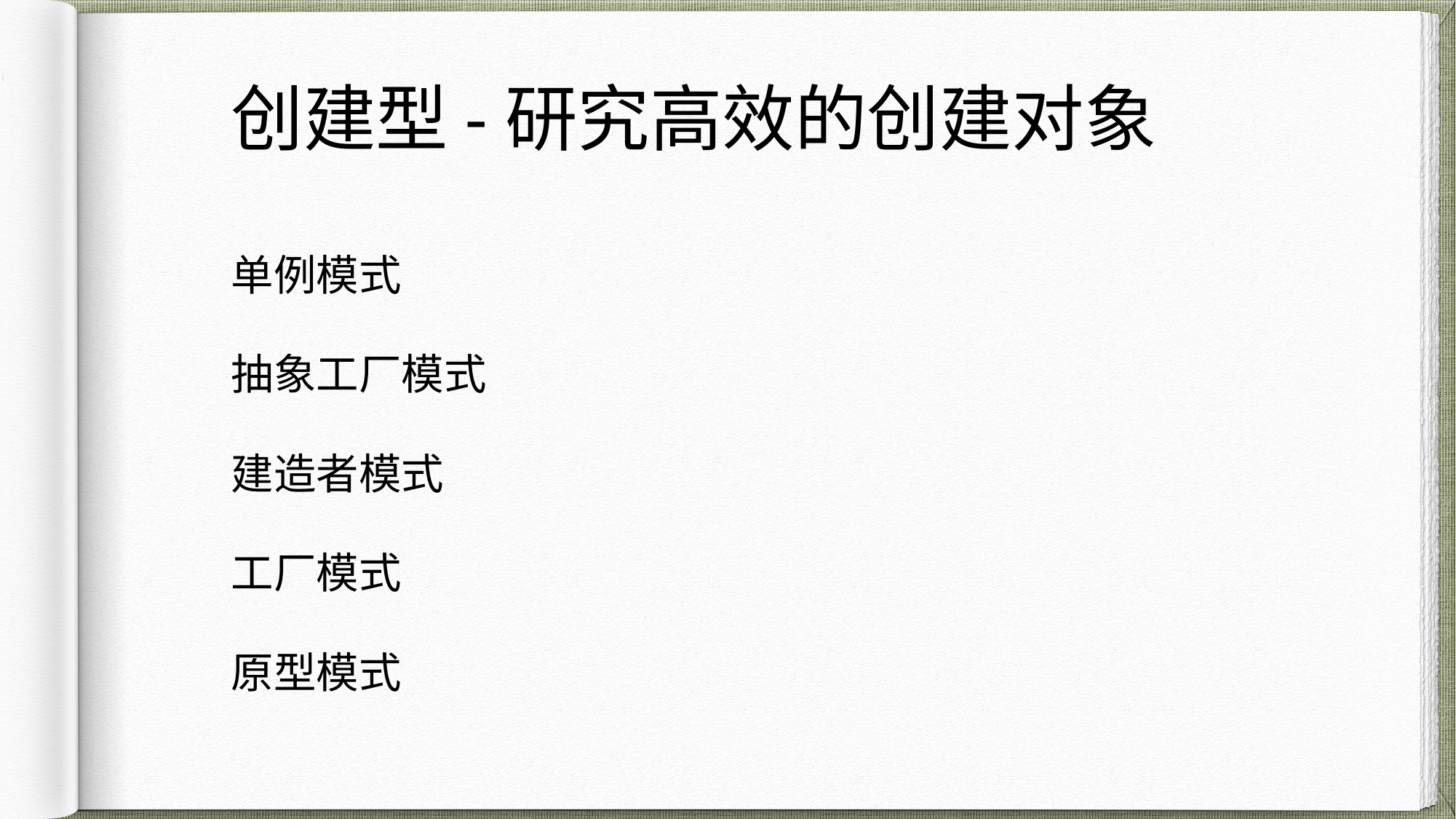

# 创建型-研究高效的创建对象
单例模式
抽象工厂模式
建造者模式
工厂模式
原型模式